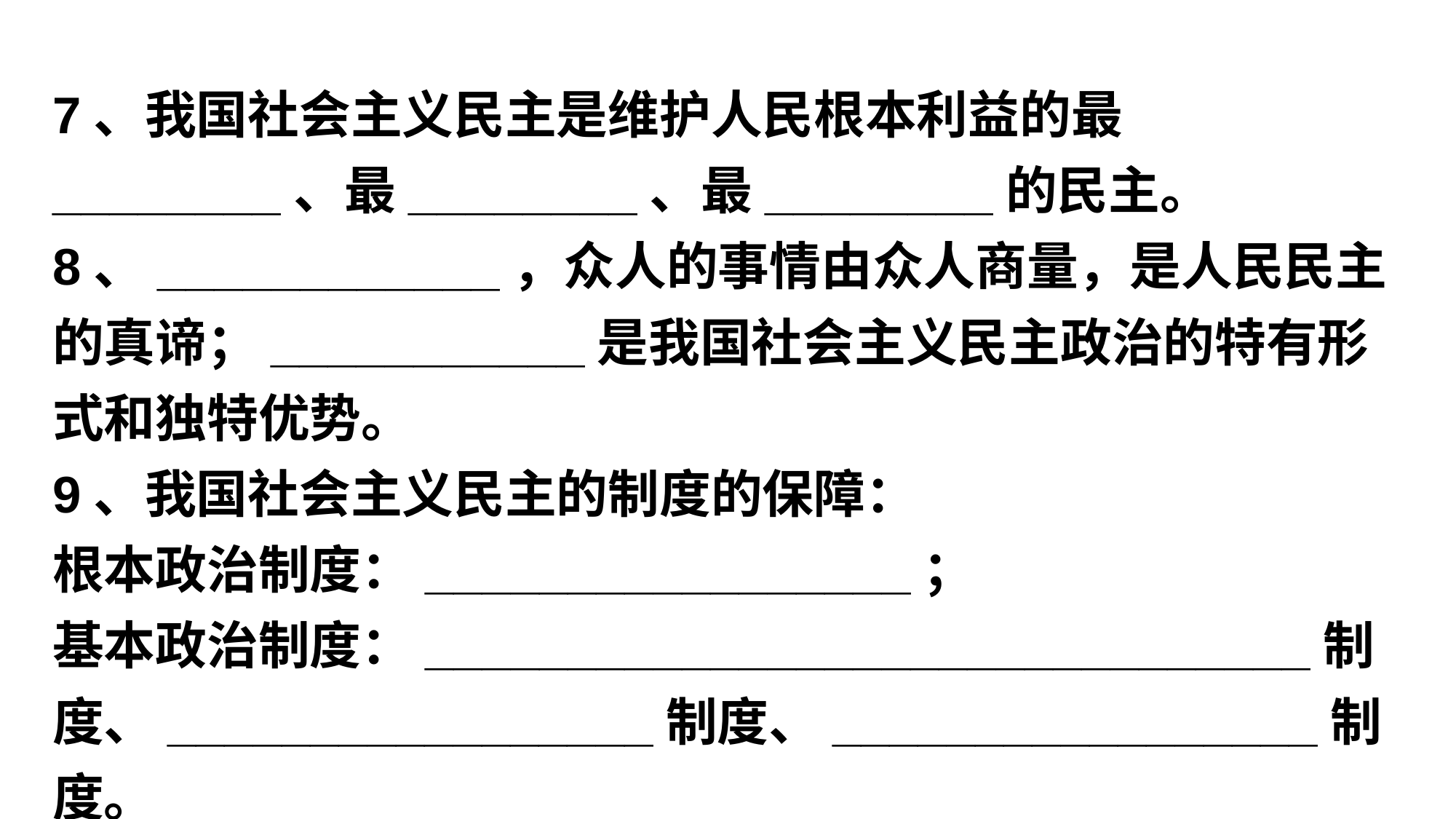

7、我国社会主义民主是维护人民根本利益的最________、最________、最________的民主。
8、____________，众人的事情由众人商量，是人民民主的真谛；___________是我国社会主义民主政治的特有形式和独特优势。
9、我国社会主义民主的制度的保障：
根本政治制度：_________________；
基本政治制度：_______________________________制度、_________________制度、_________________制度。